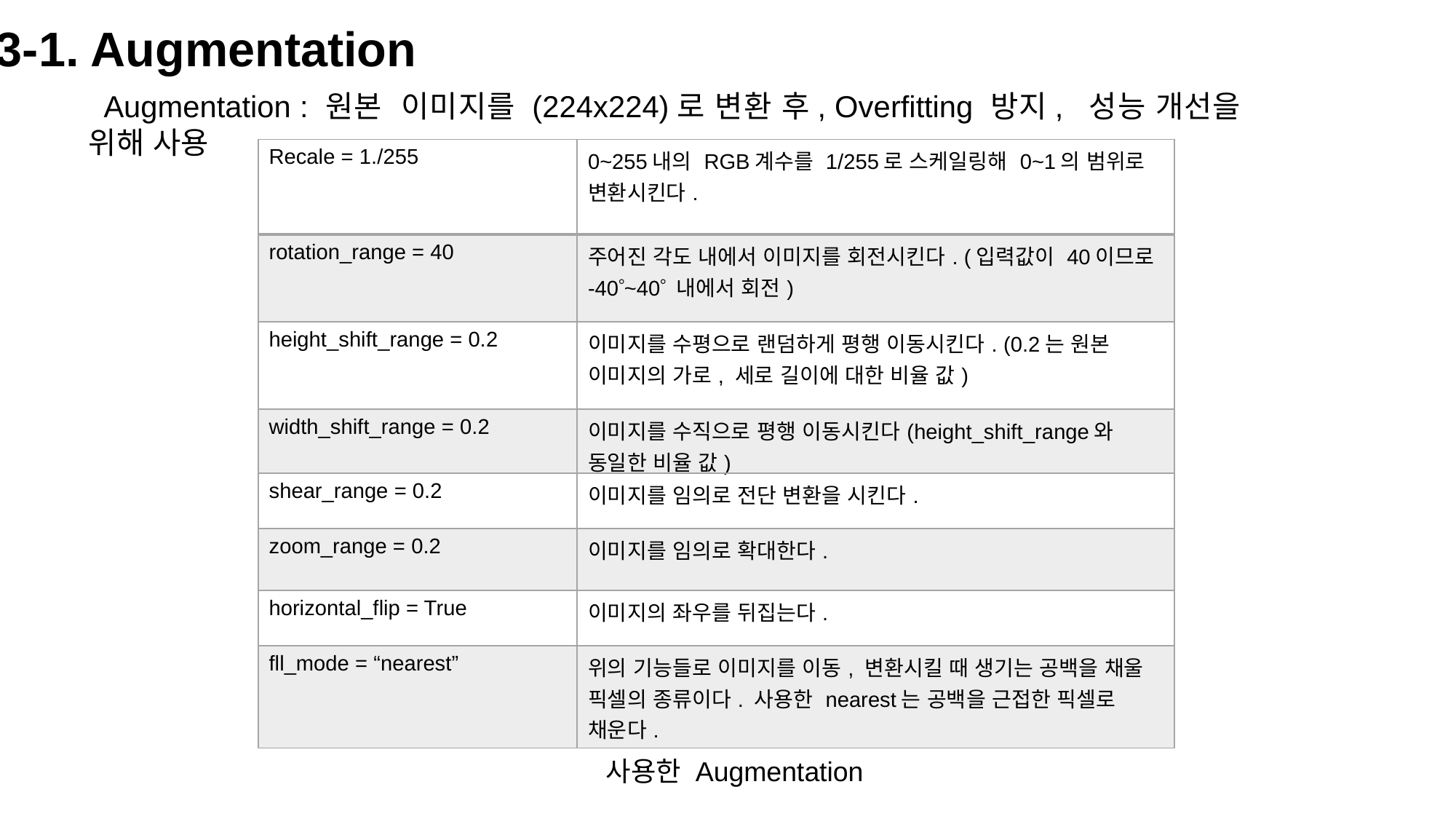

3-1. Augmentation
Augmentation : 원본  이미지를 (224x224)로 변환 후, Overfitting 방지,  성능 개선을 위해 사용
| Recale = 1./255 | 0~255내의 RGB계수를 1/255로 스케일링해 0~1의 범위로 변환시킨다. |
| --- | --- |
| rotation\_range = 40 | 주어진 각도 내에서 이미지를 회전시킨다. (입력값이 40이므로 -40°~40° 내에서 회전) |
| height\_shift\_range = 0.2 | 이미지를 수평으로 랜덤하게 평행 이동시킨다. (0.2는 원본 이미지의 가로, 세로 길이에 대한 비율 값) |
| width\_shift\_range = 0.2 | 이미지를 수직으로 평행 이동시킨다(height\_shift\_range와 동일한 비율 값) |
| shear\_range = 0.2 | 이미지를 임의로 전단 변환을 시킨다. |
| zoom\_range = 0.2 | 이미지를 임의로 확대한다. |
| horizontal\_flip = True | 이미지의 좌우를 뒤집는다. |
| fll\_mode = “nearest” | 위의 기능들로 이미지를 이동, 변환시킬 때 생기는 공백을 채울 픽셀의 종류이다. 사용한 nearest는 공백을 근접한 픽셀로 채운다. |
 사용한 Augmentation